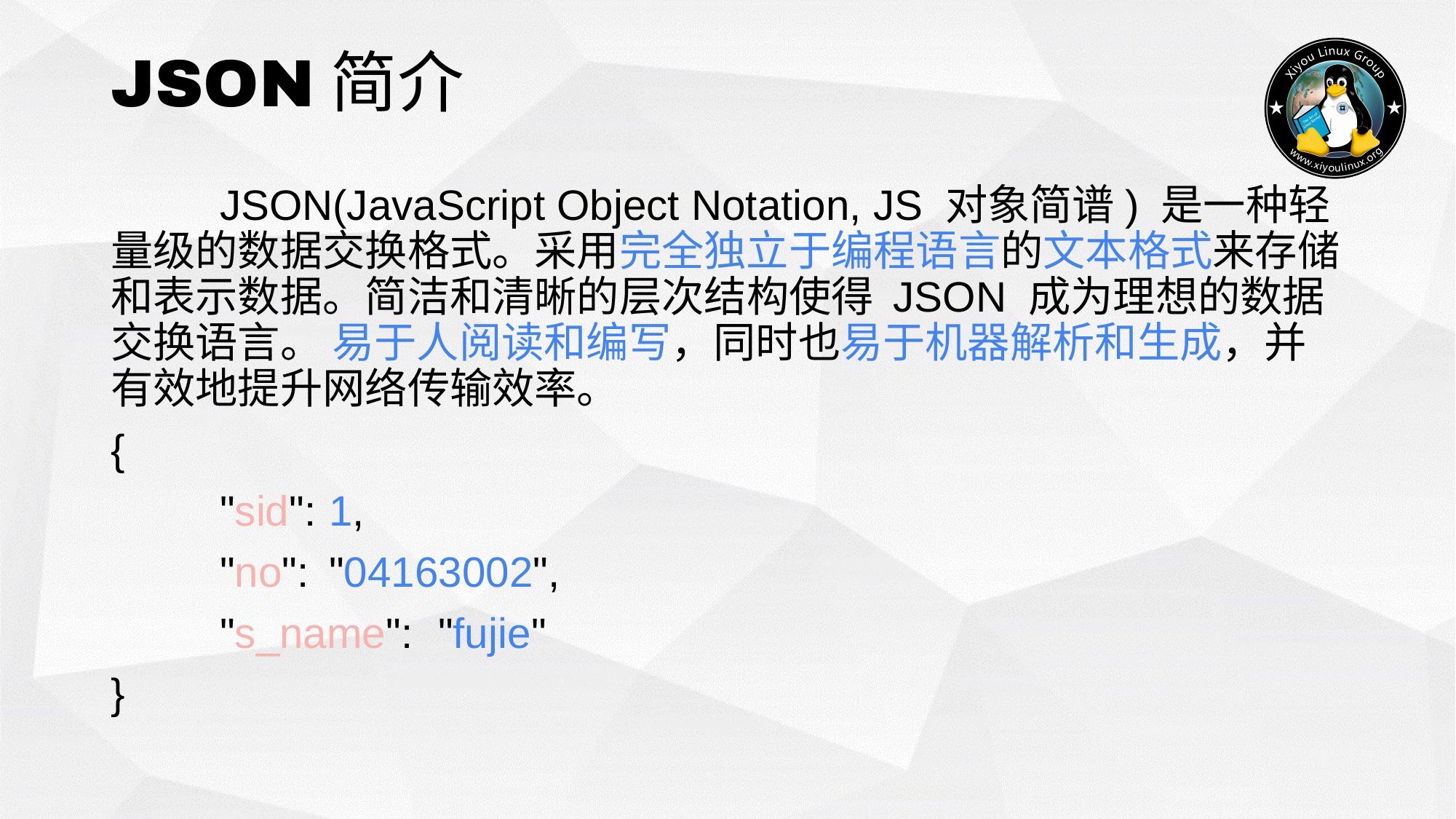

# JSON简介
	JSON(JavaScript Object Notation, JS 对象简谱) 是一种轻量级的数据交换格式。采用完全独立于编程语言的文本格式来存储和表示数据。简洁和清晰的层次结构使得 JSON 成为理想的数据交换语言。 易于人阅读和编写，同时也易于机器解析和生成，并有效地提升网络传输效率。
{
	"sid":	1,
	"no":	"04163002",
	"s_name":	"fujie"
}